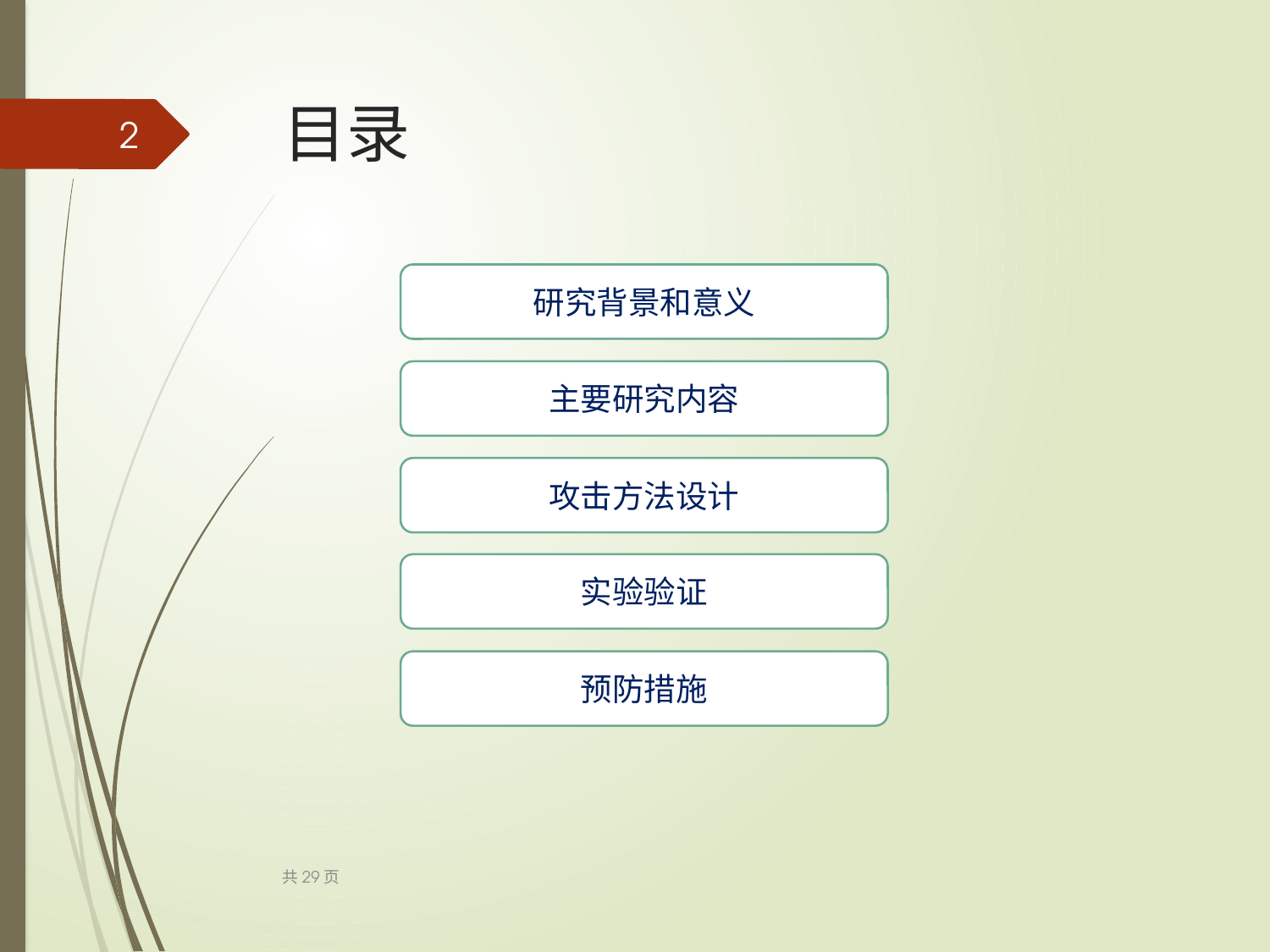

# 目录
2
研究背景和意义
主要研究内容
攻击方法设计
实验验证
预防措施
共29页